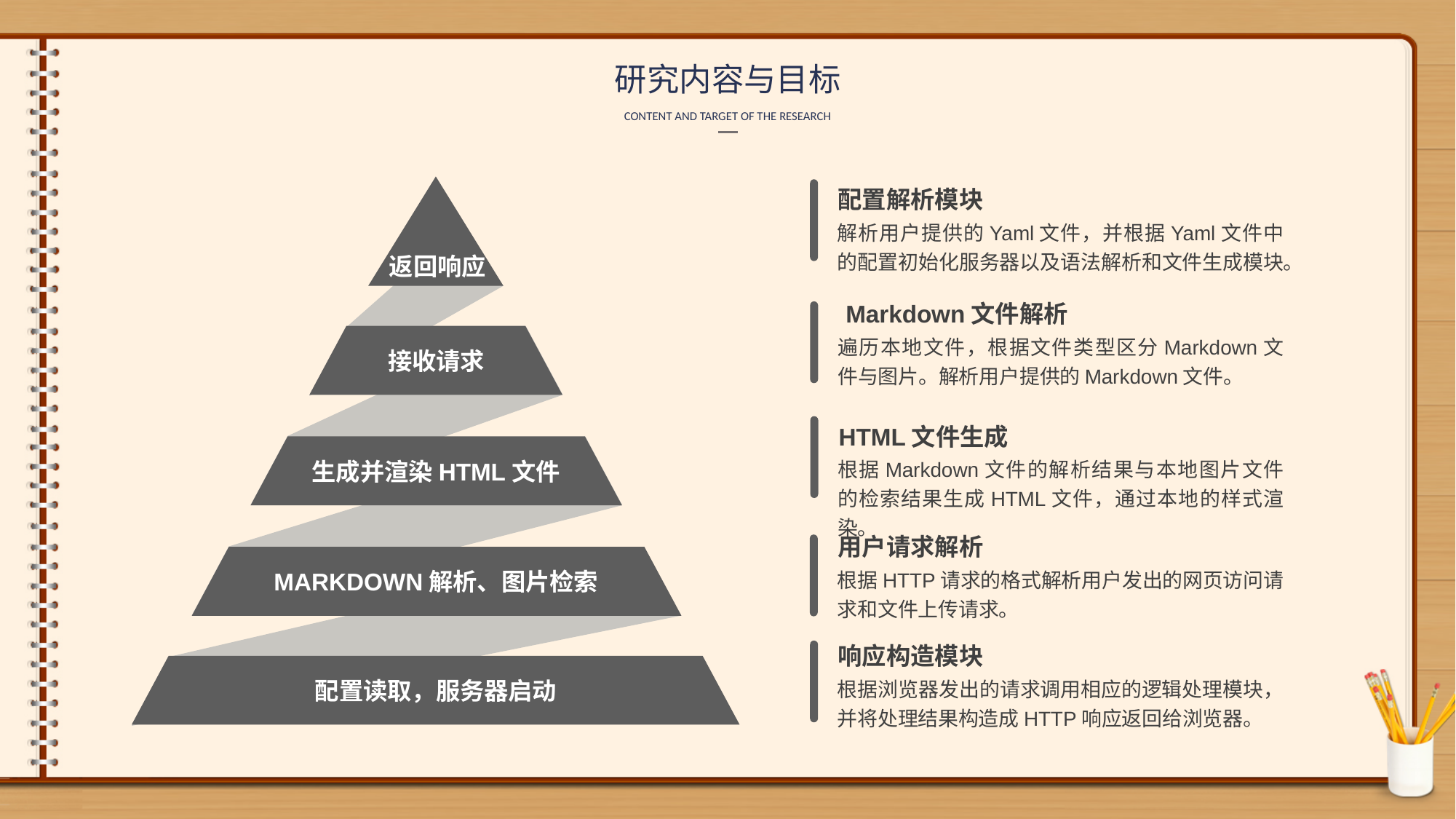

研究内容与目标
CONTENT AND TARGET OF THE RESEARCH

返回响应

配置解析模块
解析用户提供的Yaml文件，并根据Yaml文件中的配置初始化服务器以及语法解析和文件生成模块。

Markdown文件解析
遍历本地文件，根据文件类型区分Markdown文件与图片。解析用户提供的Markdown文件。

接收请求

HTML文件生成
根据Markdown文件的解析结果与本地图片文件的检索结果生成HTML文件，通过本地的样式渲染。

生成并渲染HTML文件

用户请求解析
根据HTTP请求的格式解析用户发出的网页访问请求和文件上传请求。

Markdown解析、图片检索

响应构造模块
根据浏览器发出的请求调用相应的逻辑处理模块，并将处理结果构造成HTTP响应返回给浏览器。

配置读取，服务器启动